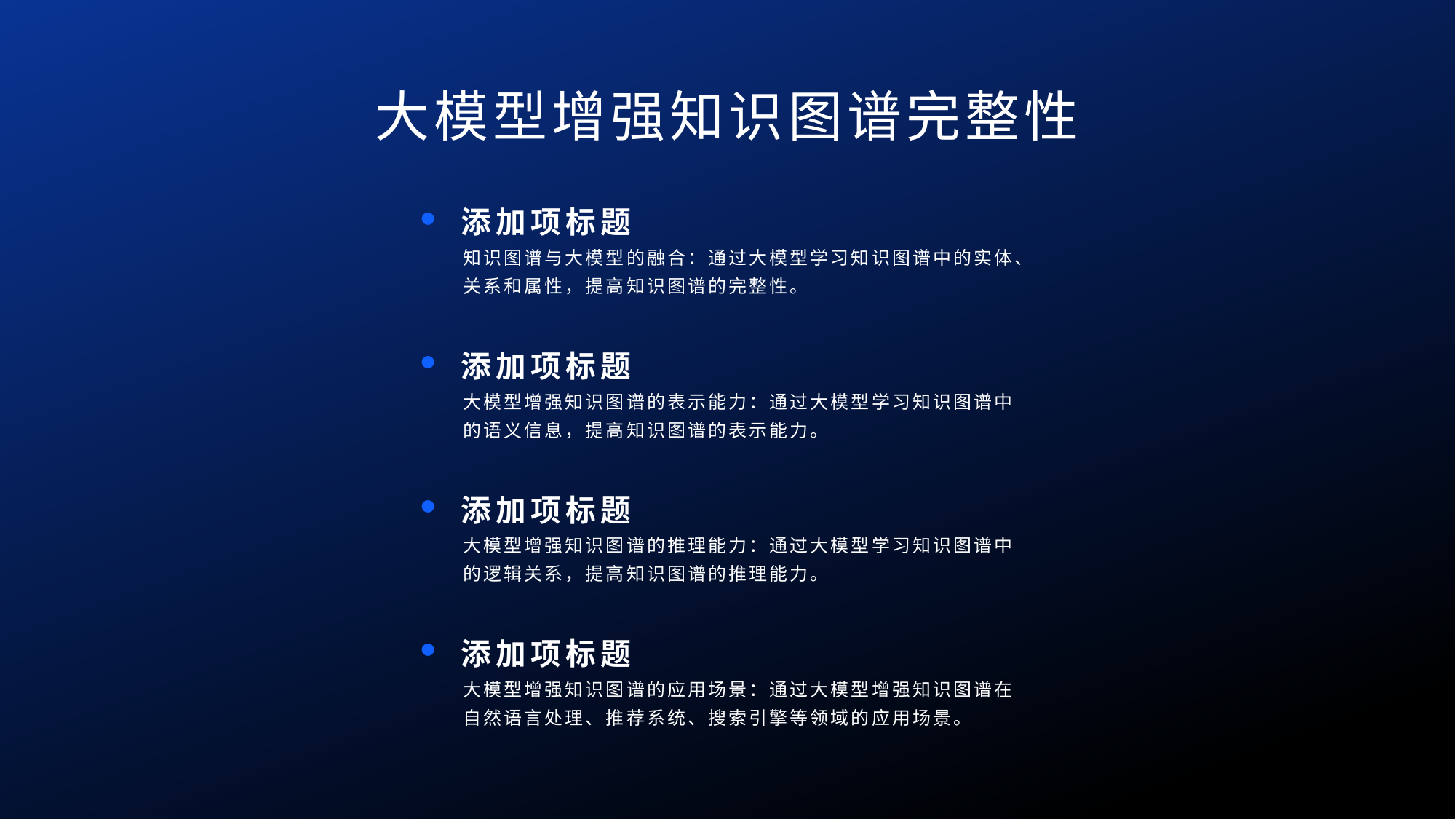

大模型增强知识图谱完整性
添加项标题
知识图谱与大模型的融合：通过大模型学习知识图谱中的实体、关系和属性，提高知识图谱的完整性。
添加项标题
大模型增强知识图谱的表示能力：通过大模型学习知识图谱中的语义信息，提高知识图谱的表示能力。
添加项标题
大模型增强知识图谱的推理能力：通过大模型学习知识图谱中的逻辑关系，提高知识图谱的推理能力。
添加项标题
大模型增强知识图谱的应用场景：通过大模型增强知识图谱在自然语言处理、推荐系统、搜索引擎等领域的应用场景。